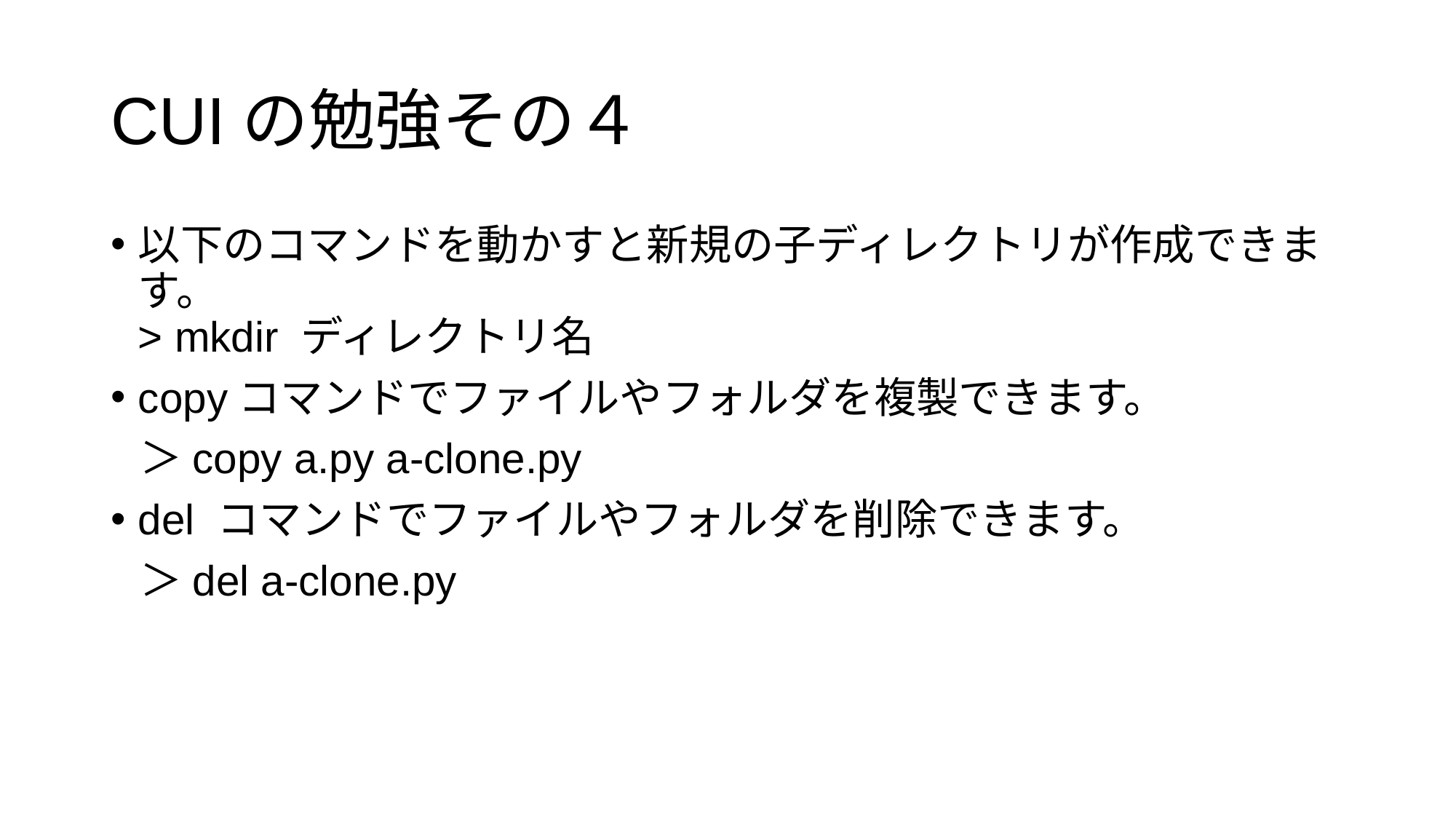

# CUIの勉強その４
以下のコマンドを動かすと新規の子ディレクトリが作成できます。
> mkdir ディレクトリ名
copyコマンドでファイルやフォルダを複製できます。
  ＞copy a.py a-clone.py
del コマンドでファイルやフォルダを削除できます。
  ＞del a-clone.py